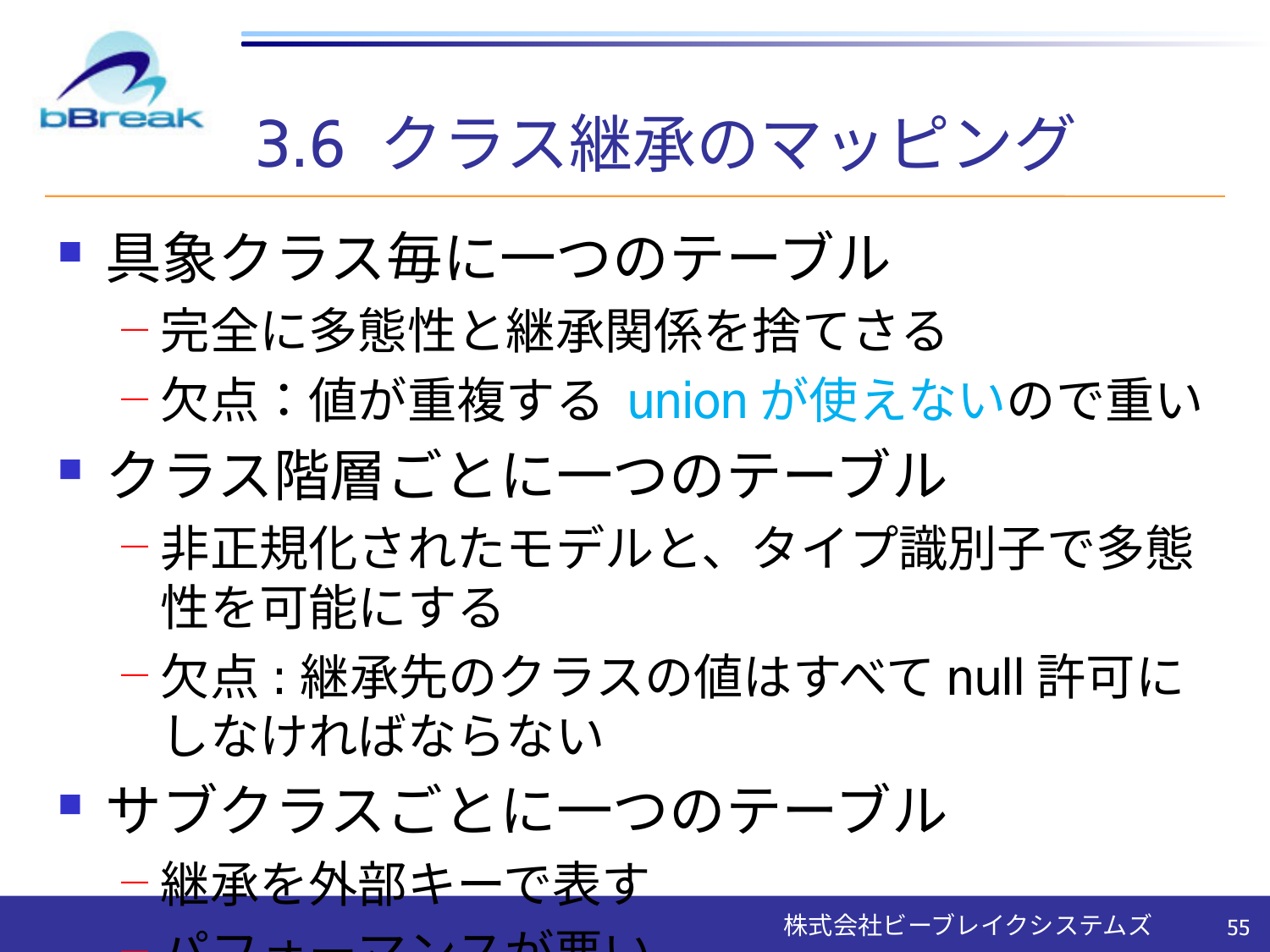

# 3.6 クラス継承のマッピング
具象クラス毎に一つのテーブル
完全に多態性と継承関係を捨てさる
欠点：値が重複する unionが使えないので重い
クラス階層ごとに一つのテーブル
非正規化されたモデルと、タイプ識別子で多態性を可能にする
欠点:継承先のクラスの値はすべてnull許可にしなければならない
サブクラスごとに一つのテーブル
継承を外部キーで表す
パフォーマンスが悪い